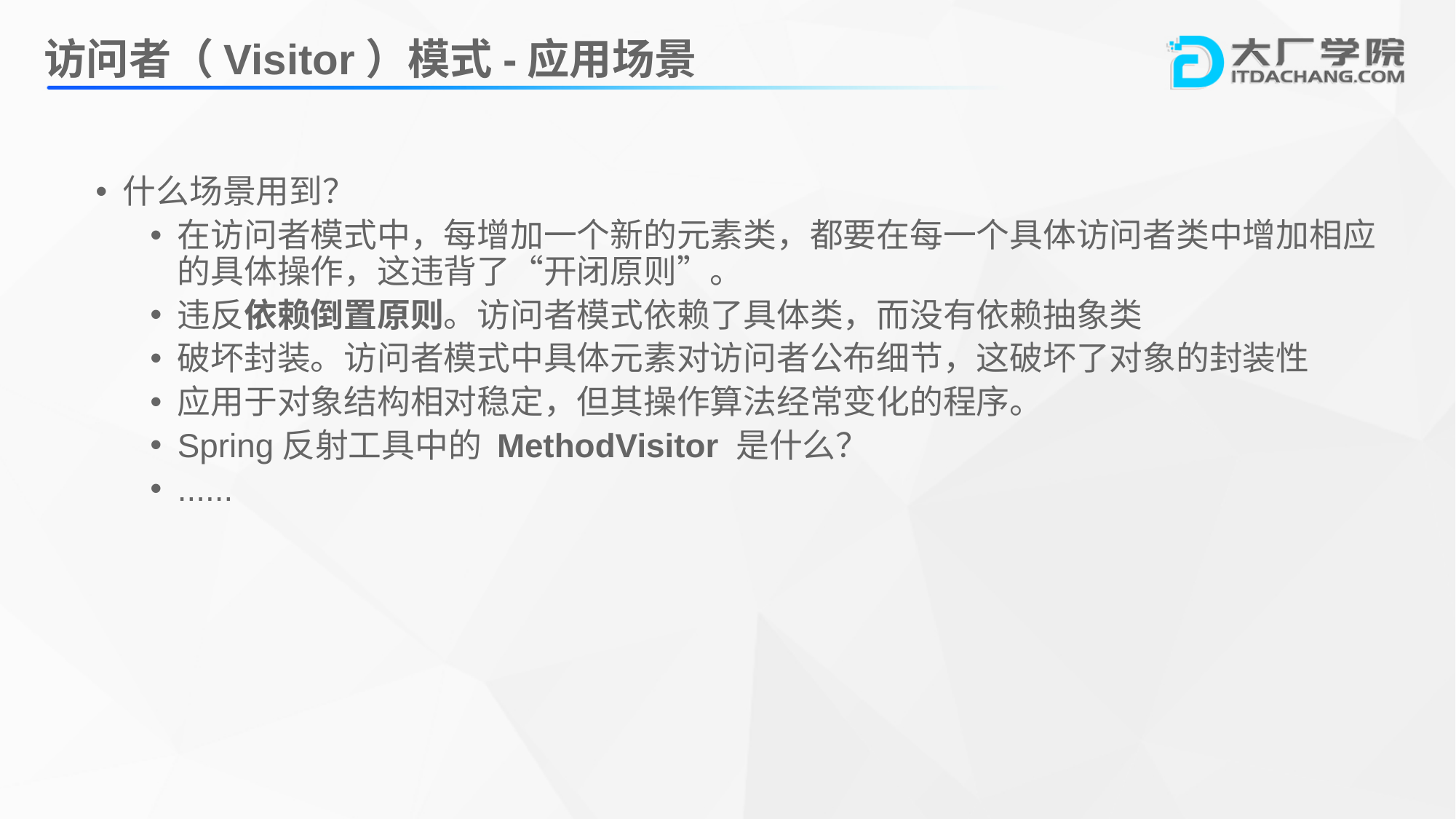

# 访问者（Visitor）模式-应用场景
什么场景用到？
在访问者模式中，每增加一个新的元素类，都要在每一个具体访问者类中增加相应的具体操作，这违背了“开闭原则”。
违反依赖倒置原则。访问者模式依赖了具体类，而没有依赖抽象类
破坏封装。访问者模式中具体元素对访问者公布细节，这破坏了对象的封装性
应用于对象结构相对稳定，但其操作算法经常变化的程序。
Spring反射工具中的 MethodVisitor 是什么？
......